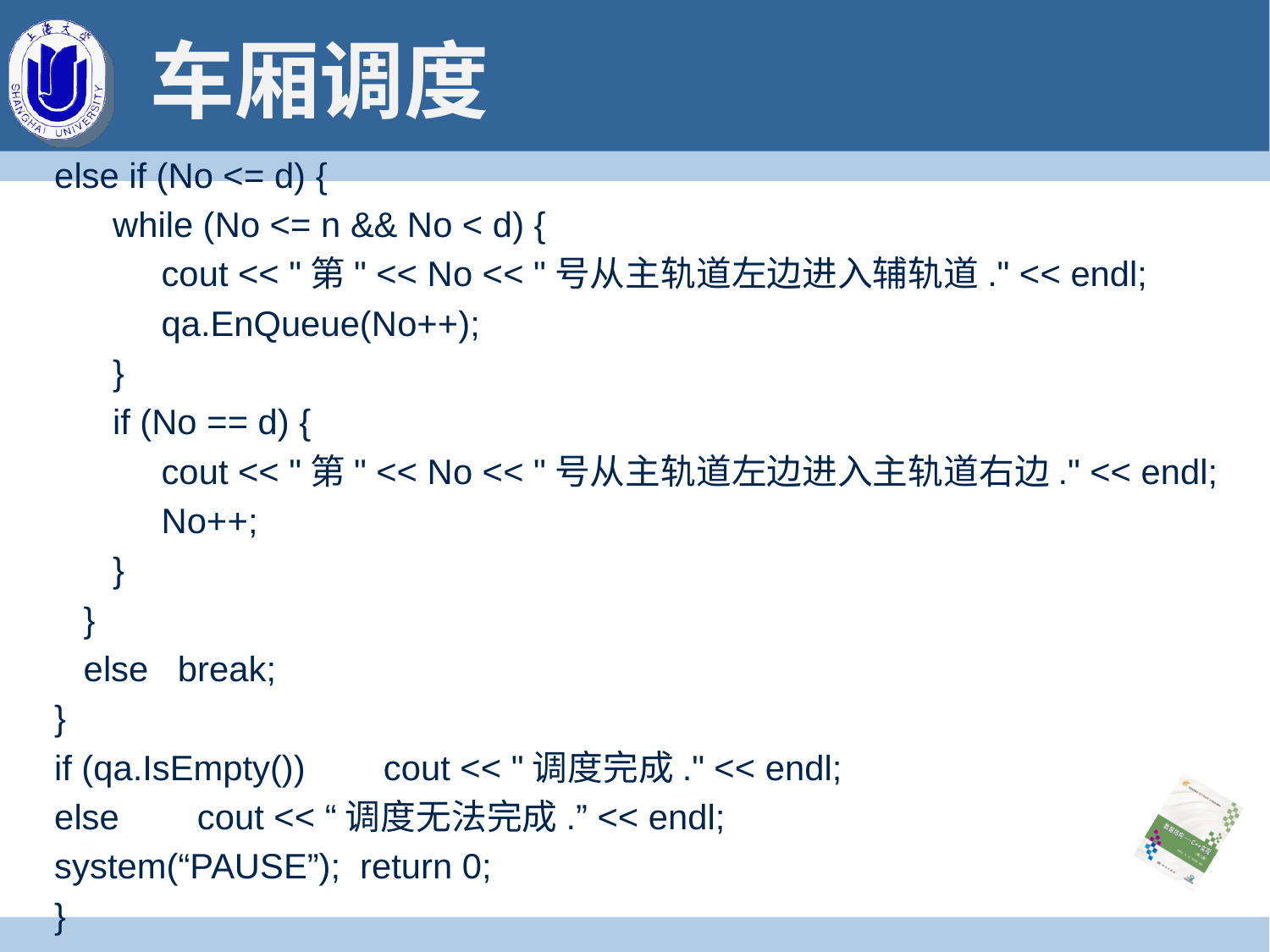

# 车厢调度
else if (No <= d) {
      while (No <= n && No < d) {
           cout << "第" << No << "号从主轨道左边进入辅轨道." << endl;
           qa.EnQueue(No++);
      }
      if (No == d) {
           cout << "第" << No << "号从主轨道左边进入主轨道右边." << endl;
           No++;
      }
   }
   else   break;
}
if (qa.IsEmpty())        cout << "调度完成." << endl;
else        cout << “调度无法完成.” << endl;
system(“PAUSE”);  return 0;
}